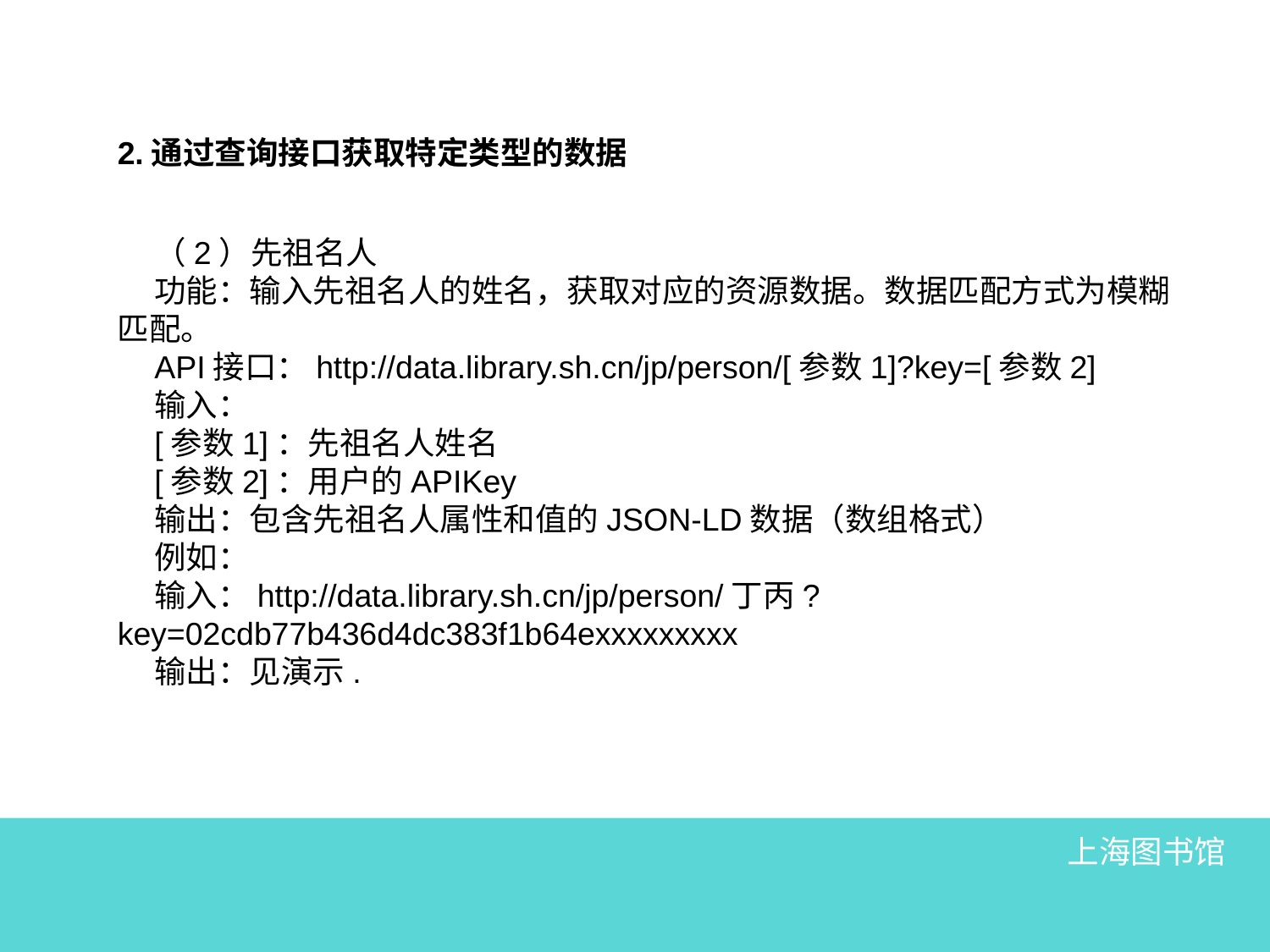

2.通过查询接口获取特定类型的数据
（2）先祖名人
功能：输入先祖名人的姓名，获取对应的资源数据。数据匹配方式为模糊匹配。
API接口：http://data.library.sh.cn/jp/person/[参数1]?key=[参数2]
输入：
[参数1]：先祖名人姓名
[参数2]：用户的APIKey
输出：包含先祖名人属性和值的JSON-LD数据（数组格式）
例如：
输入：http://data.library.sh.cn/jp/person/丁丙?key=02cdb77b436d4dc383f1b64exxxxxxxxx
输出：见演示.

上海图书馆